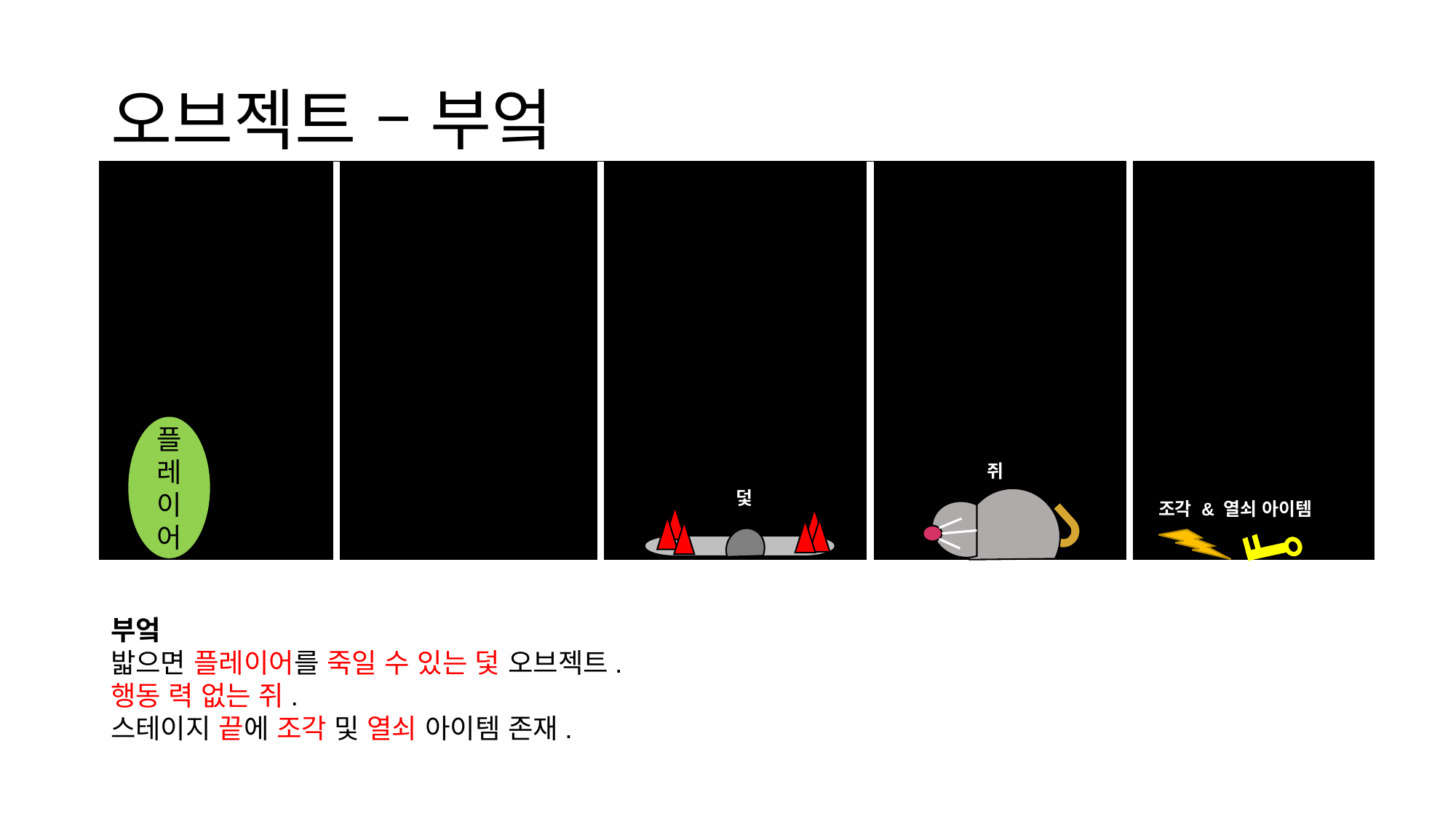

# 오브젝트 – 부엌

1층 계단
플레이어
쥐
탈출구
덫

조각 & 열쇠 아이템

부엌
밟으면 플레이어를 죽일 수 있는 덫 오브젝트.
행동 력 없는 쥐.
스테이지 끝에 조각 및 열쇠 아이템 존재.